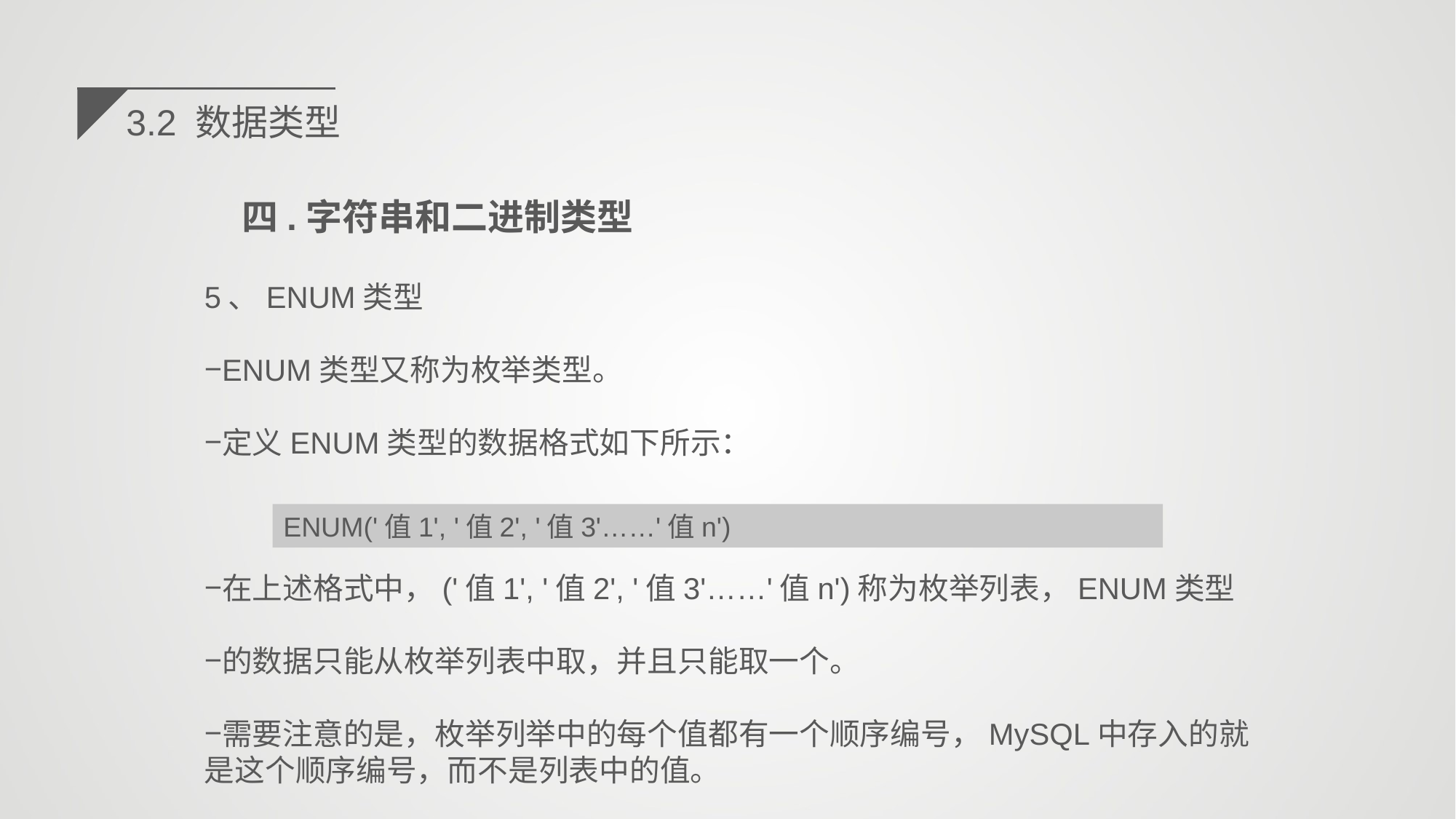

3.2 数据类型

四.字符串和二进制类型
5、ENUM类型

ENUM类型又称为枚举类型。

定义ENUM类型的数据格式如下所示：

在上述格式中，('值1', '值2', '值3'……'值n')称为枚举列表，ENUM类型

的数据只能从枚举列表中取，并且只能取一个。

需要注意的是，枚举列举中的每个值都有一个顺序编号，MySQL中存入的就是这个顺序编号，而不是列表中的值。
ENUM('值1', '值2', '值3'……'值n')